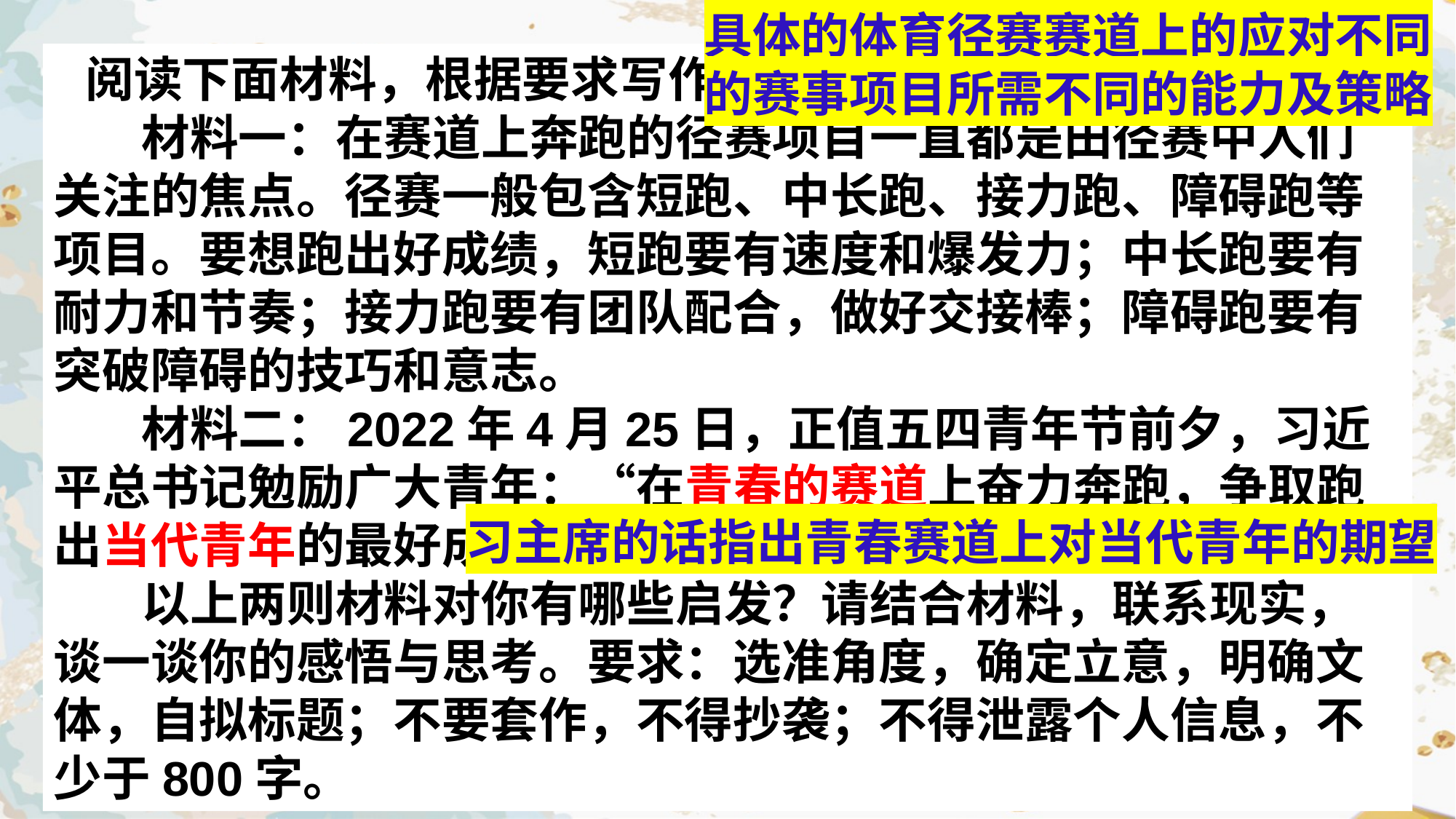

具体的体育径赛赛道上的应对不同的赛事项目所需不同的能力及策略
阅读下面材料，根据要求写作。(60分)
    材料一：在赛道上奔跑的径赛项目一直都是田径赛中人们关注的焦点。径赛一般包含短跑、中长跑、接力跑、障碍跑等项目。要想跑出好成绩，短跑要有速度和爆发力；中长跑要有耐力和节奏；接力跑要有团队配合，做好交接棒；障碍跑要有突破障碍的技巧和意志。
    材料二：2022年4月25日，正值五四青年节前夕，习近平总书记勉励广大青年：“在青春的赛道上奋力奔跑，争取跑出当代青年的最好成绩！"
    以上两则材料对你有哪些启发？请结合材料，联系现实，谈一谈你的感悟与思考。要求：选准角度，确定立意，明确文体，自拟标题；不要套作，不得抄袭；不得泄露个人信息，不少于800字。
习主席的话指出青春赛道上对当代青年的期望